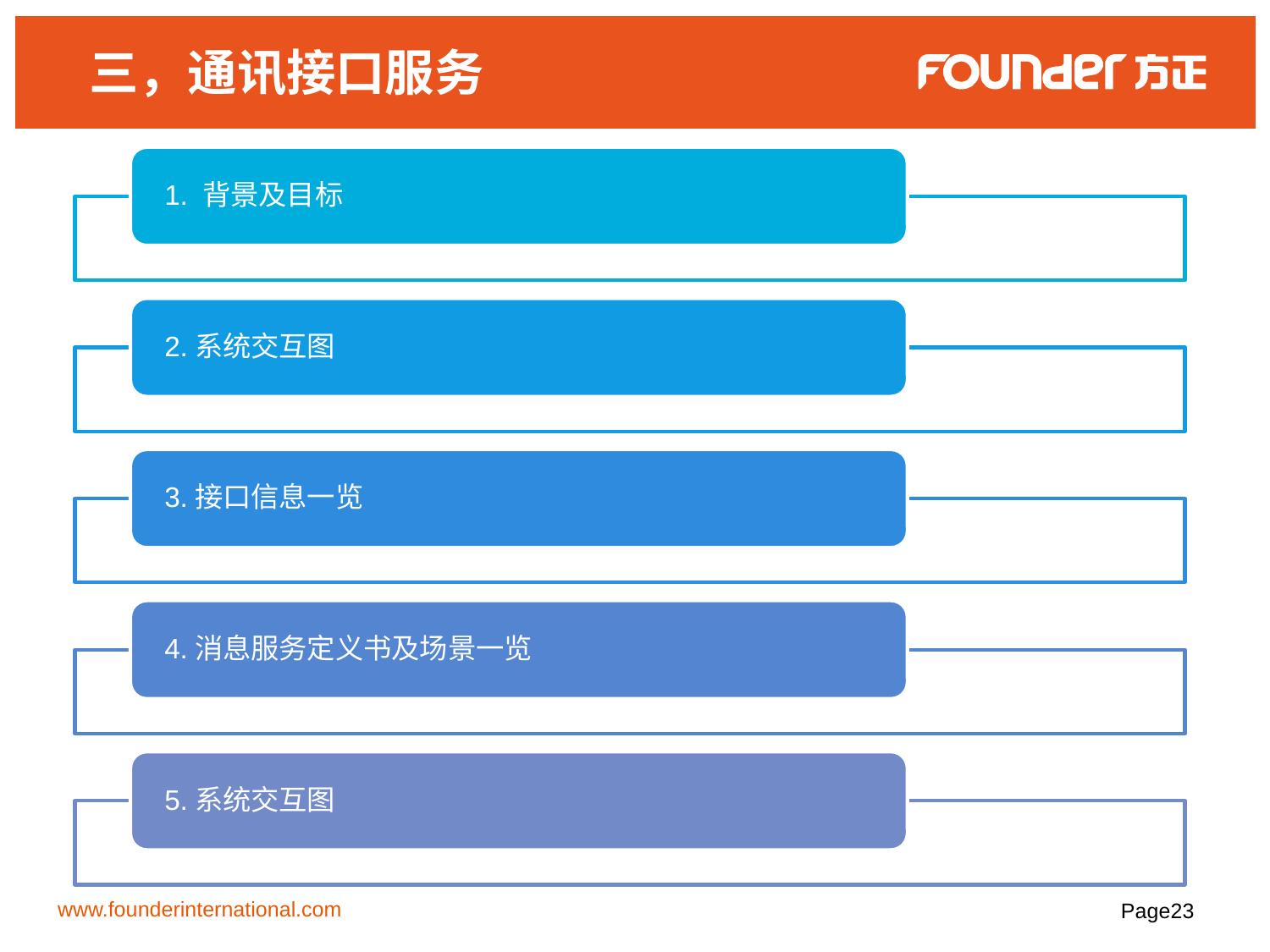

# 三，通讯接口服务
1. 背景及目标
2.系统交互图
3.接口信息一览
4.消息服务定义书及场景一览
5.系统交互图
www.founderinternational.com
Page23